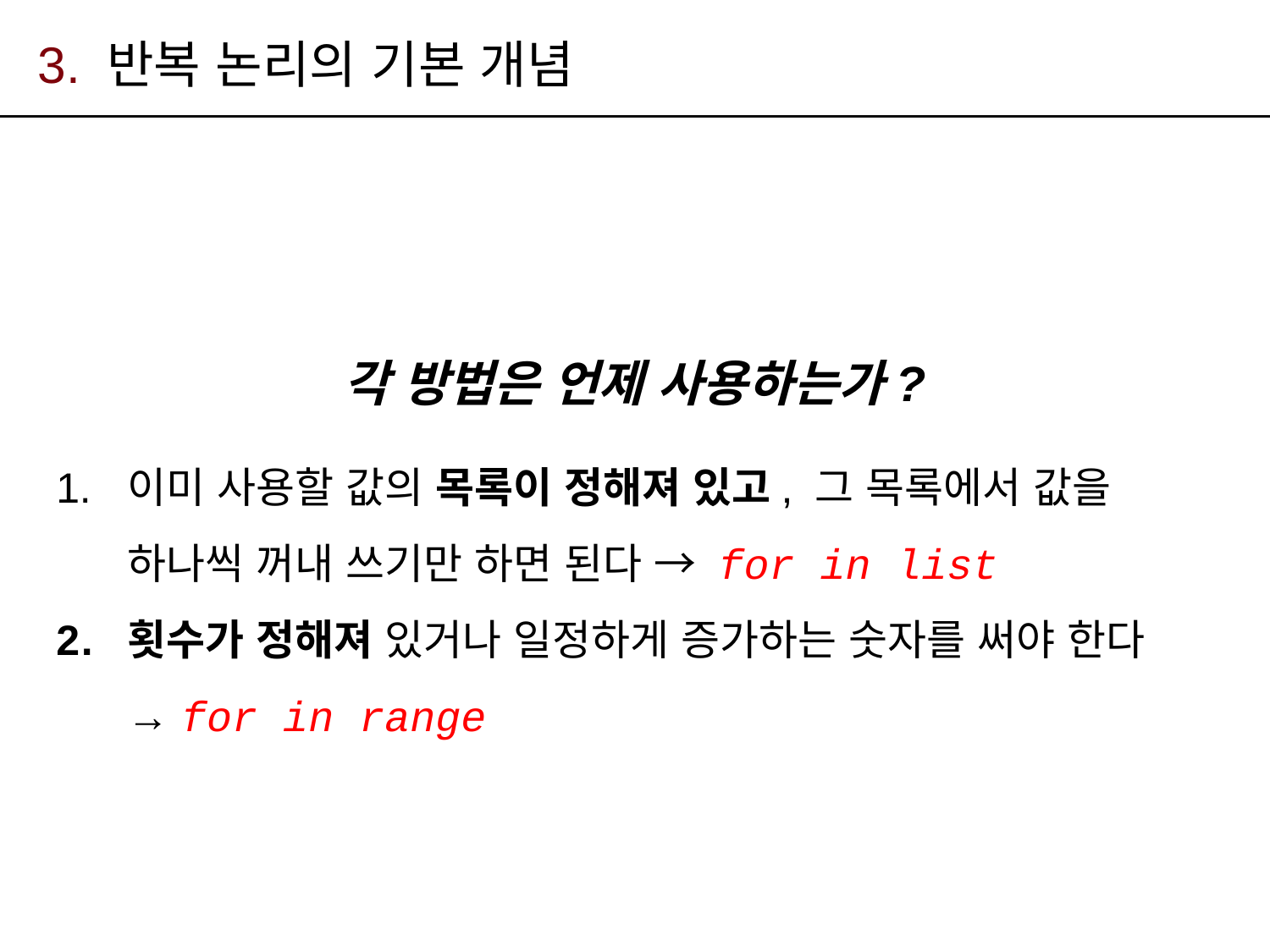

# 3. 반복 논리의 기본 개념
각 방법은 언제 사용하는가?
이미 사용할 값의 목록이 정해져 있고, 그 목록에서 값을 하나씩 꺼내 쓰기만 하면 된다 → for in list
횟수가 정해져 있거나 일정하게 증가하는 숫자를 써야 한다
      → for in range